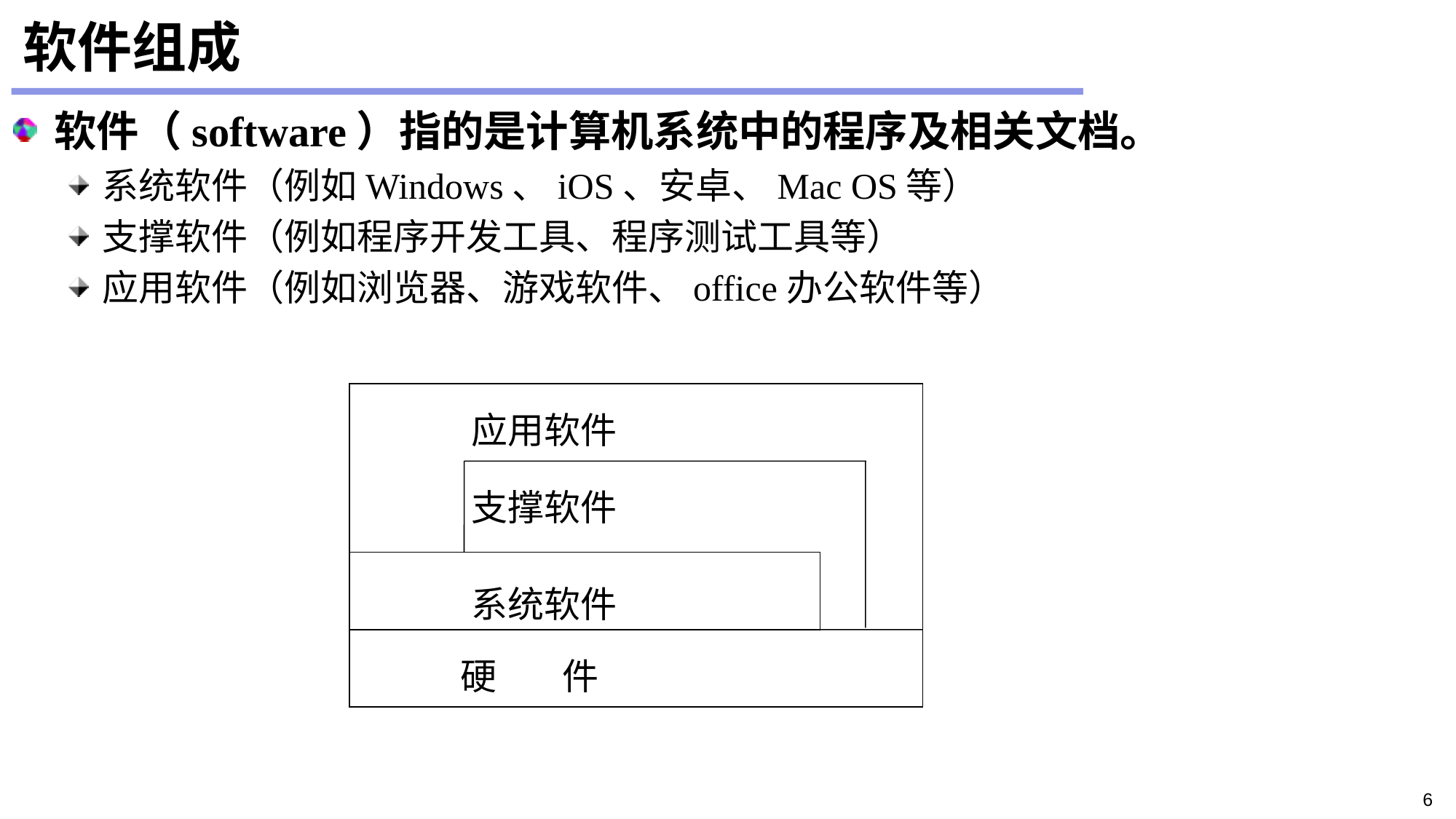

# 软件组成
软件（software）指的是计算机系统中的程序及相关文档。
系统软件（例如Windows、iOS、安卓、Mac OS等）
支撑软件（例如程序开发工具、程序测试工具等）
应用软件（例如浏览器、游戏软件、office办公软件等）

应用软件

支撑软件

系统软件

硬        件
6